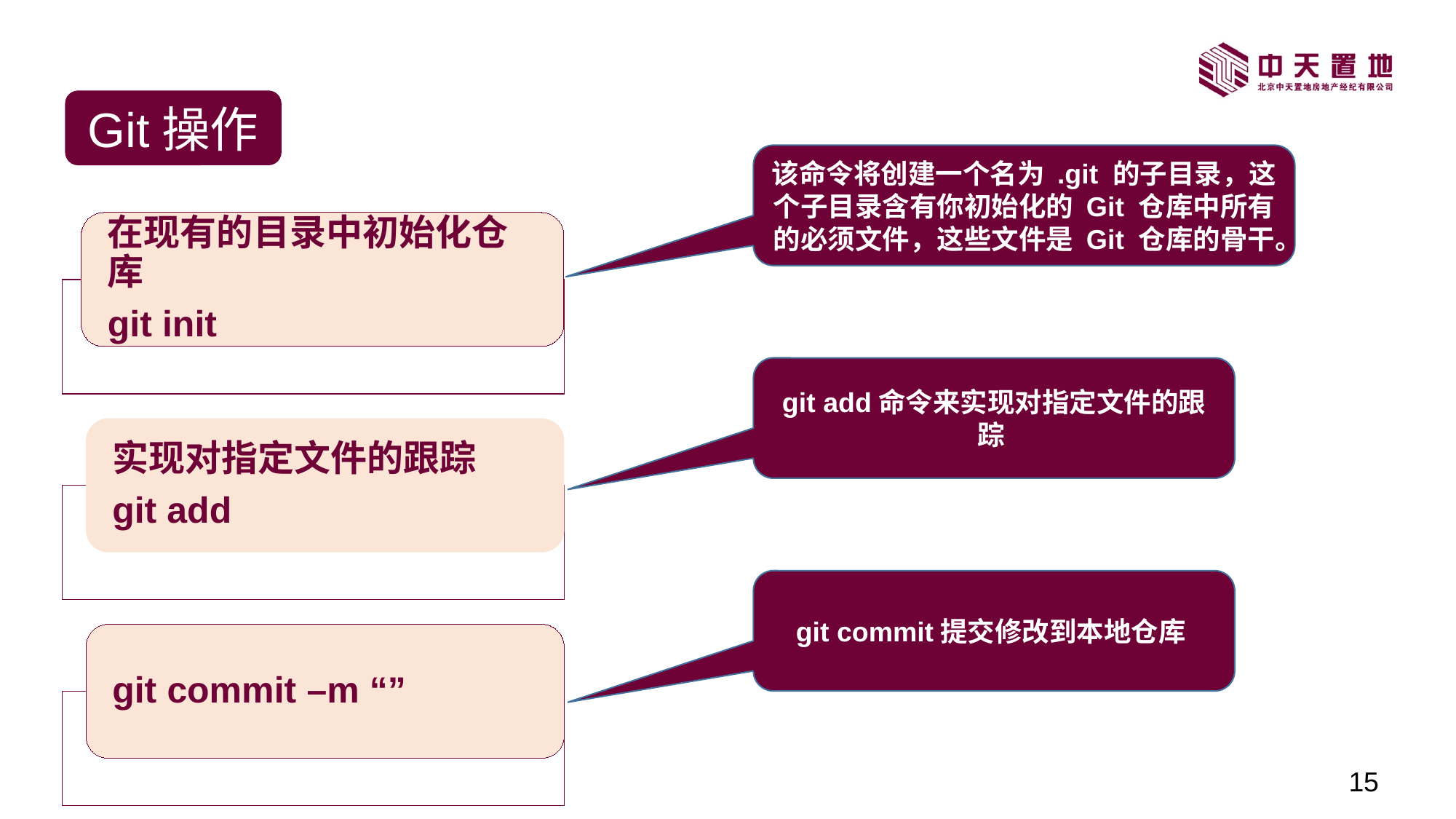

Git操作
该命令将创建一个名为 .git 的子目录，这个子目录含有你初始化的 Git 仓库中所有的必须文件，这些文件是 Git 仓库的骨干。
在现有的目录中初始化仓库
git init
实现对指定文件的跟踪
git add
git commit –m “”
git add命令来实现对指定文件的跟踪
git commit提交修改到本地仓库
15